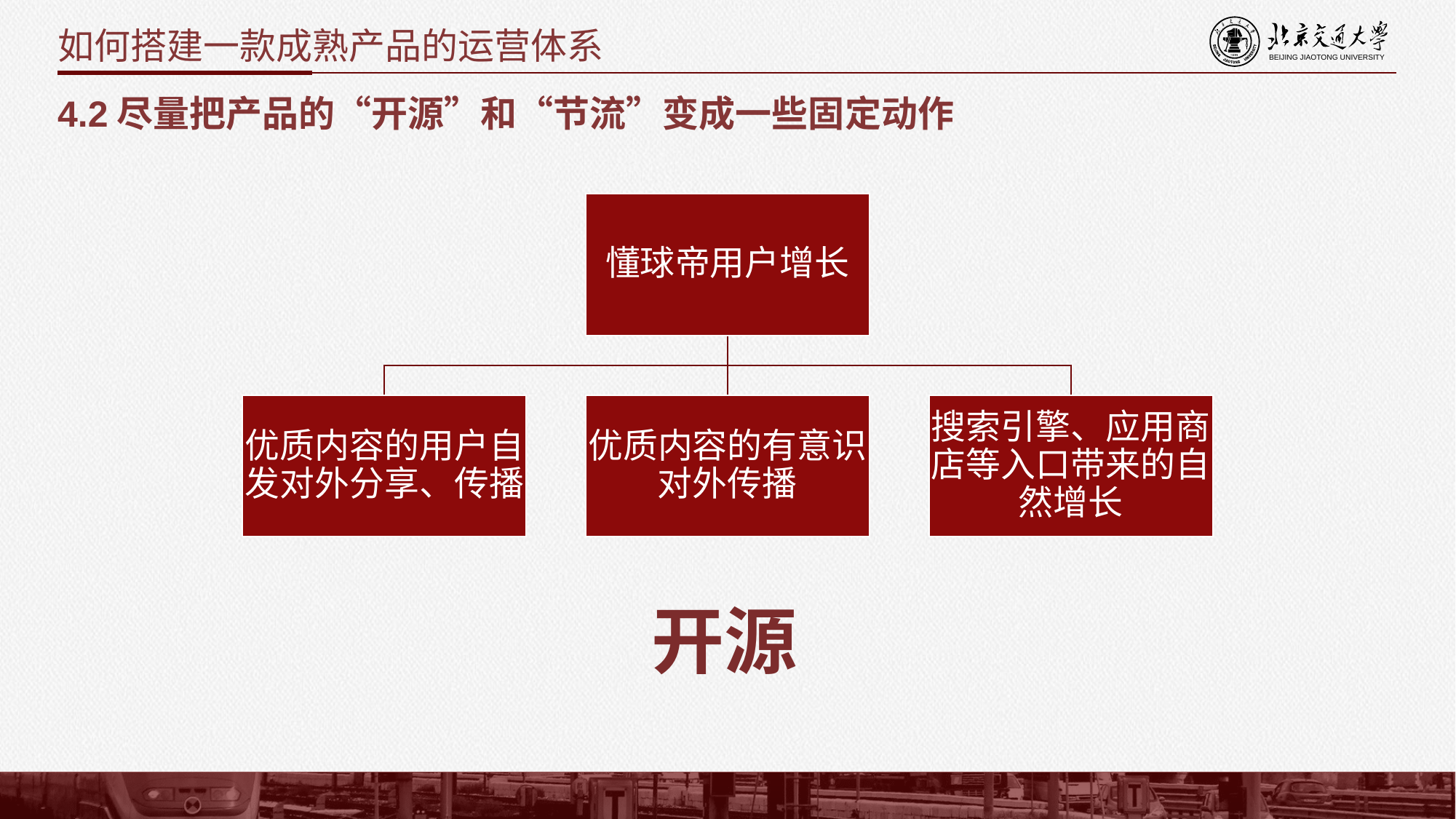

如何搭建一款成熟产品的运营体系
懂球帝用户增长
优质内容的用户自发对外分享、传播
优质内容的有意识对外传播
搜索引擎、应用商店等入口带来的自然增长
4.2尽量把产品的“开源”和“节流”变成一些固定动作
开源